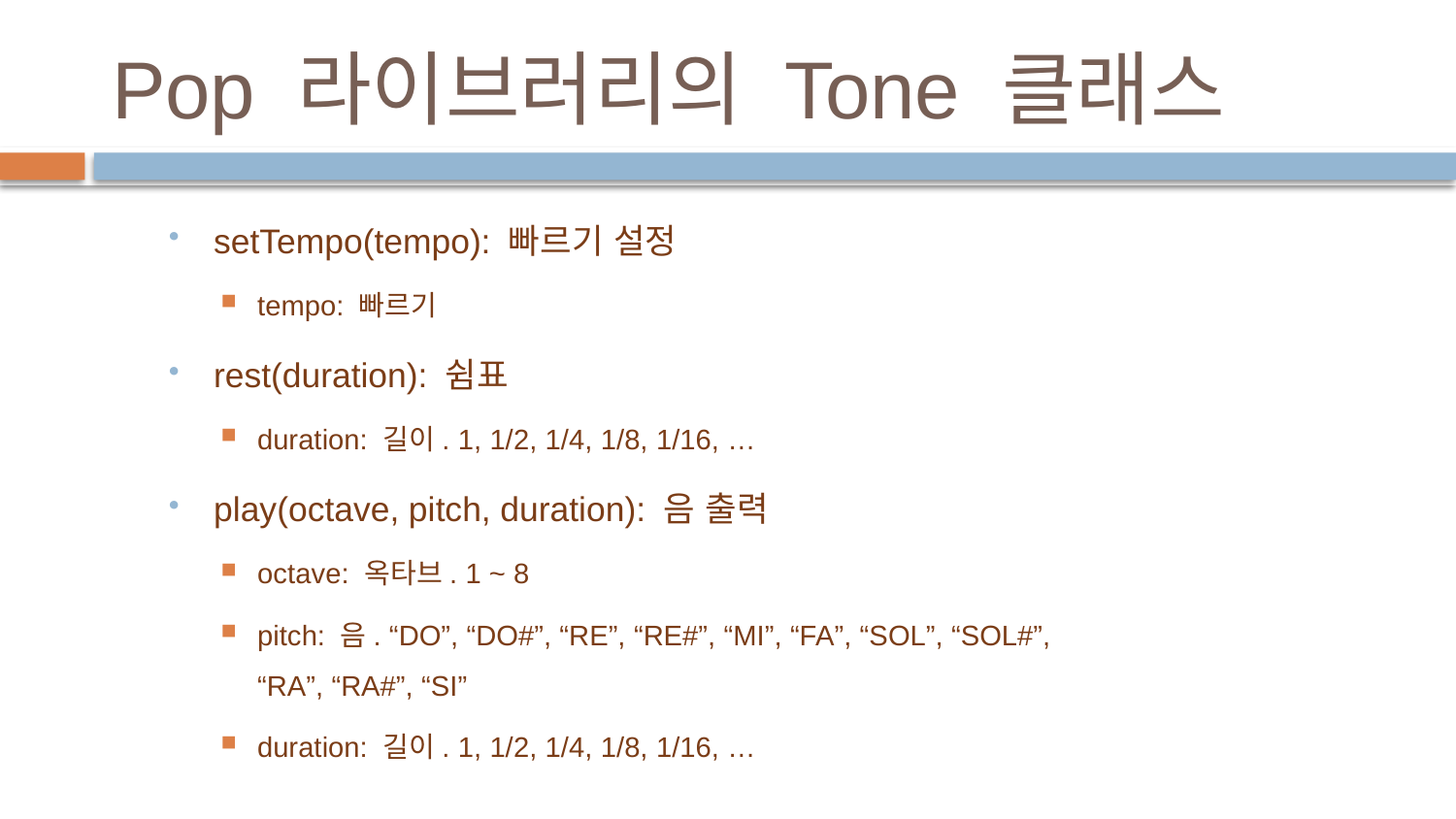

# Pop 라이브러리의 Tone 클래스
setTempo(tempo): 빠르기 설정
tempo: 빠르기
rest(duration): 쉼표
duration: 길이. 1, 1/2, 1/4, 1/8, 1/16, …
play(octave, pitch, duration): 음 출력
octave: 옥타브. 1 ~ 8
pitch: 음. “DO”, “DO#”, “RE”, “RE#”, “MI”, “FA”, “SOL”, “SOL#”,
“RA”, “RA#”, “SI”
duration: 길이. 1, 1/2, 1/4, 1/8, 1/16, …